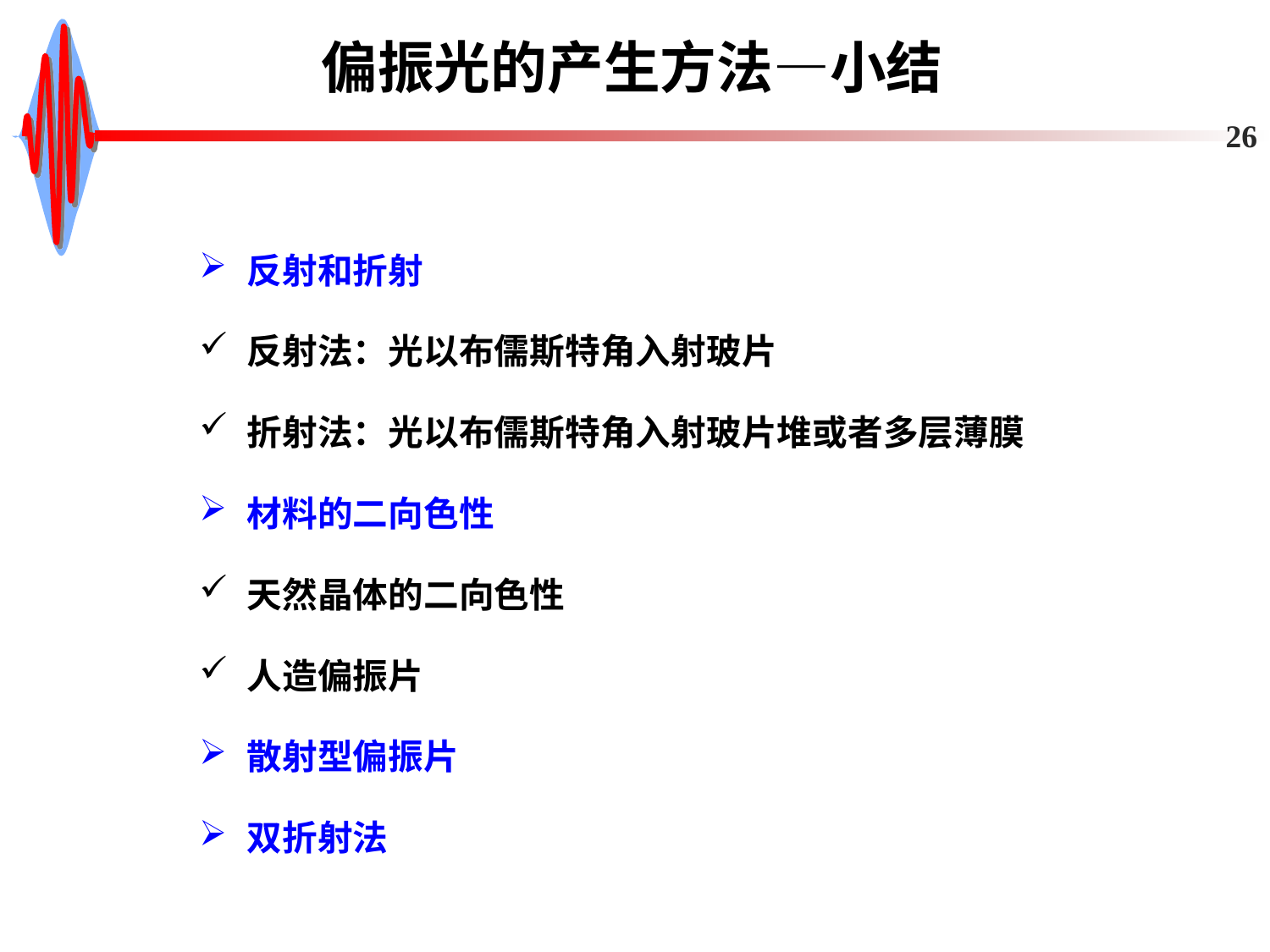

# 偏振光的产生方法—小结
26
反射和折射
反射法：光以布儒斯特角入射玻片
折射法：光以布儒斯特角入射玻片堆或者多层薄膜
材料的二向色性
天然晶体的二向色性
人造偏振片
散射型偏振片
双折射法